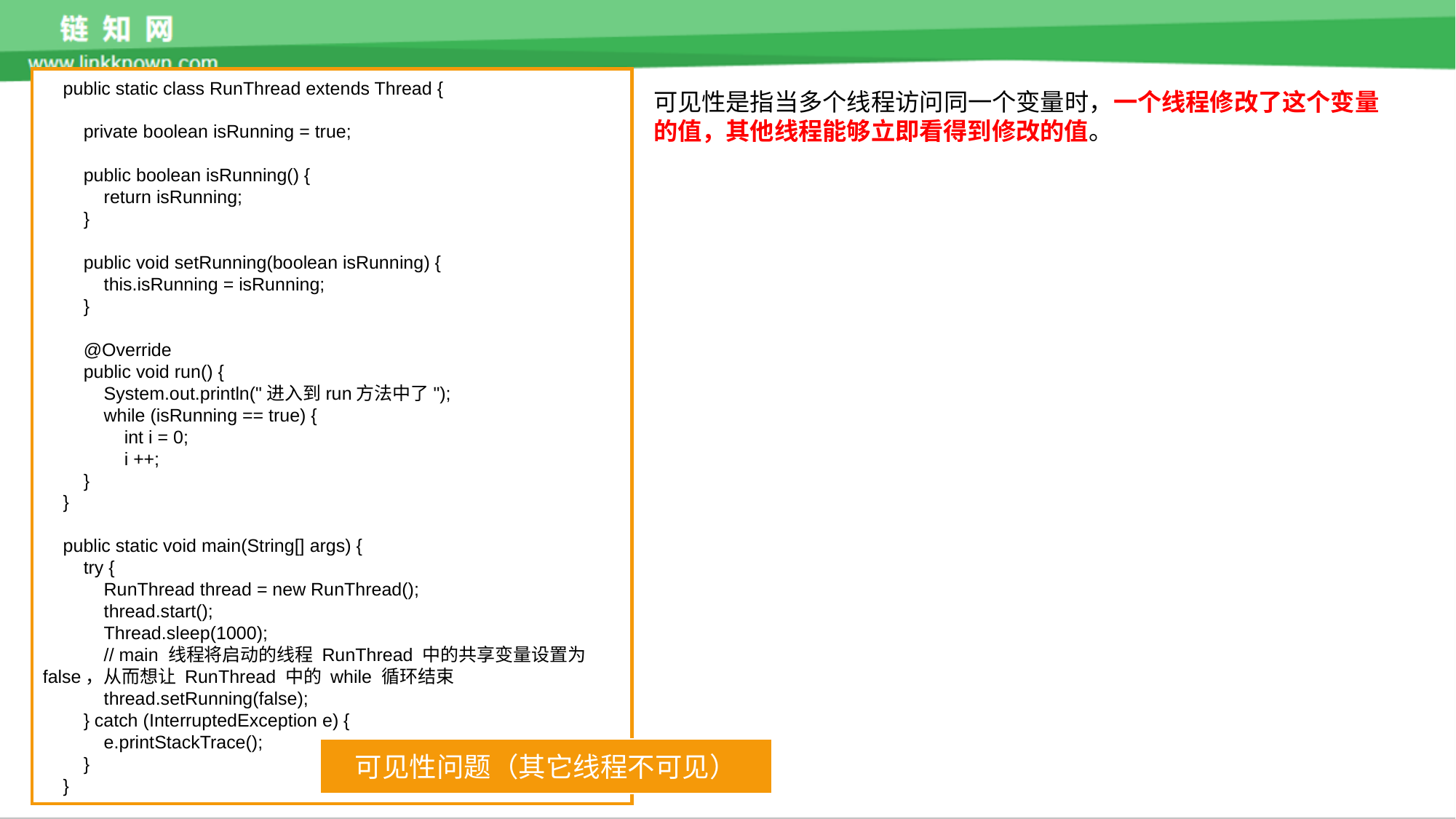

public static class RunThread extends Thread {

        private boolean isRunning = true;

        public boolean isRunning() {
            return isRunning;
        }

        public void setRunning(boolean isRunning) {
            this.isRunning = isRunning;
        }

        @Override
        public void run() {
            System.out.println("进入到run方法中了");
            while (isRunning == true) {
                int i = 0;
                i ++;
        }
    }

    public static void main(String[] args) {
        try {
            RunThread thread = new RunThread();
            thread.start();
            Thread.sleep(1000);
            // main 线程将启动的线程 RunThread 中的共享变量设置为false，从而想让 RunThread 中的 while 循环结束
            thread.setRunning(false);
        } catch (InterruptedException e) {
            e.printStackTrace();
        }
    }
可见性是指当多个线程访问同一个变量时，一个线程修改了这个变量的值，其他线程能够立即看得到修改的值。
可见性问题（其它线程不可见）